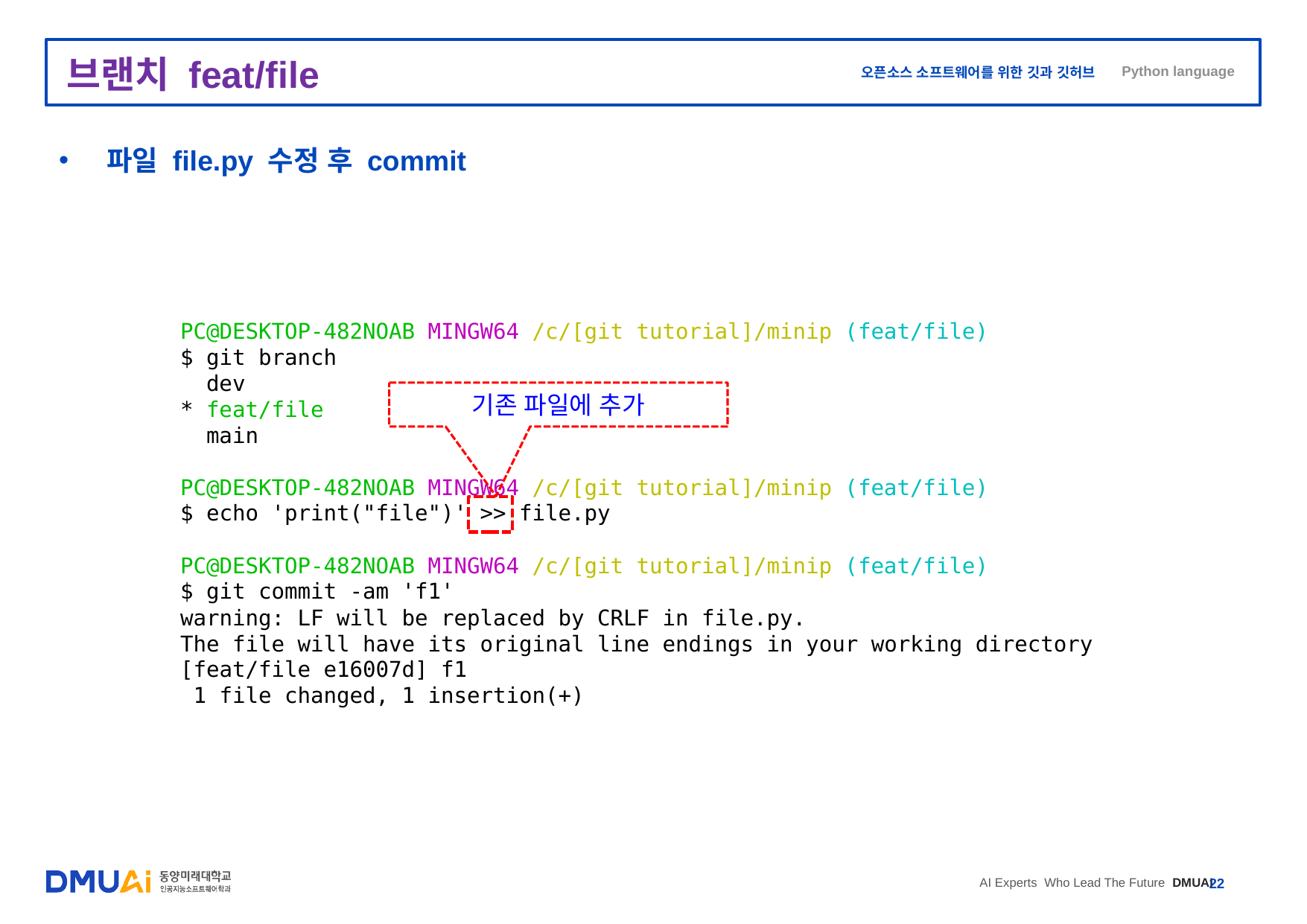

# 브랜치 feat/file
파일 file.py 수정 후 commit

PC@DESKTOP-482NOAB MINGW64 /c/[git tutorial]/minip (feat/file)
$ git branch
  dev
* feat/file
  main

PC@DESKTOP-482NOAB MINGW64 /c/[git tutorial]/minip (feat/file)
$ echo 'print("file")' >> file.py

PC@DESKTOP-482NOAB MINGW64 /c/[git tutorial]/minip (feat/file)
$ git commit -am 'f1'
warning: LF will be replaced by CRLF in file.py.
The file will have its original line endings in your working directory
[feat/file e16007d] f1
 1 file changed, 1 insertion(+)

기존 파일에 추가